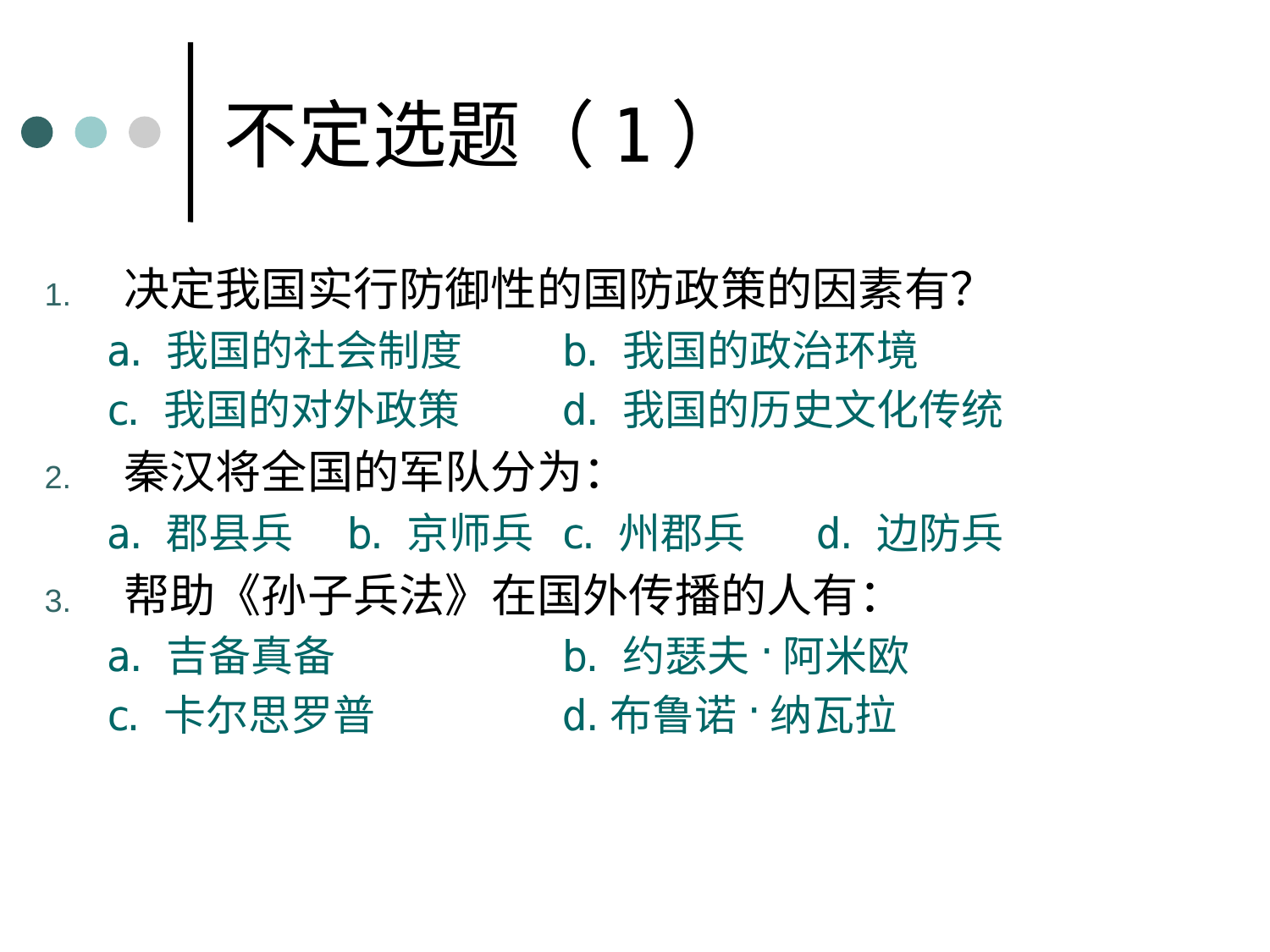

# 不定选题（1）
决定我国实行防御性的国防政策的因素有？
a. 我国的社会制度	b. 我国的政治环境
c. 我国的对外政策	d. 我国的历史文化传统
秦汉将全国的军队分为：
a. 郡县兵	   b. 京师兵	c. 州郡兵	d. 边防兵
帮助《孙子兵法》在国外传播的人有：
a. 吉备真备		b. 约瑟夫·阿米欧
c. 卡尔思罗普		d.布鲁诺·纳瓦拉